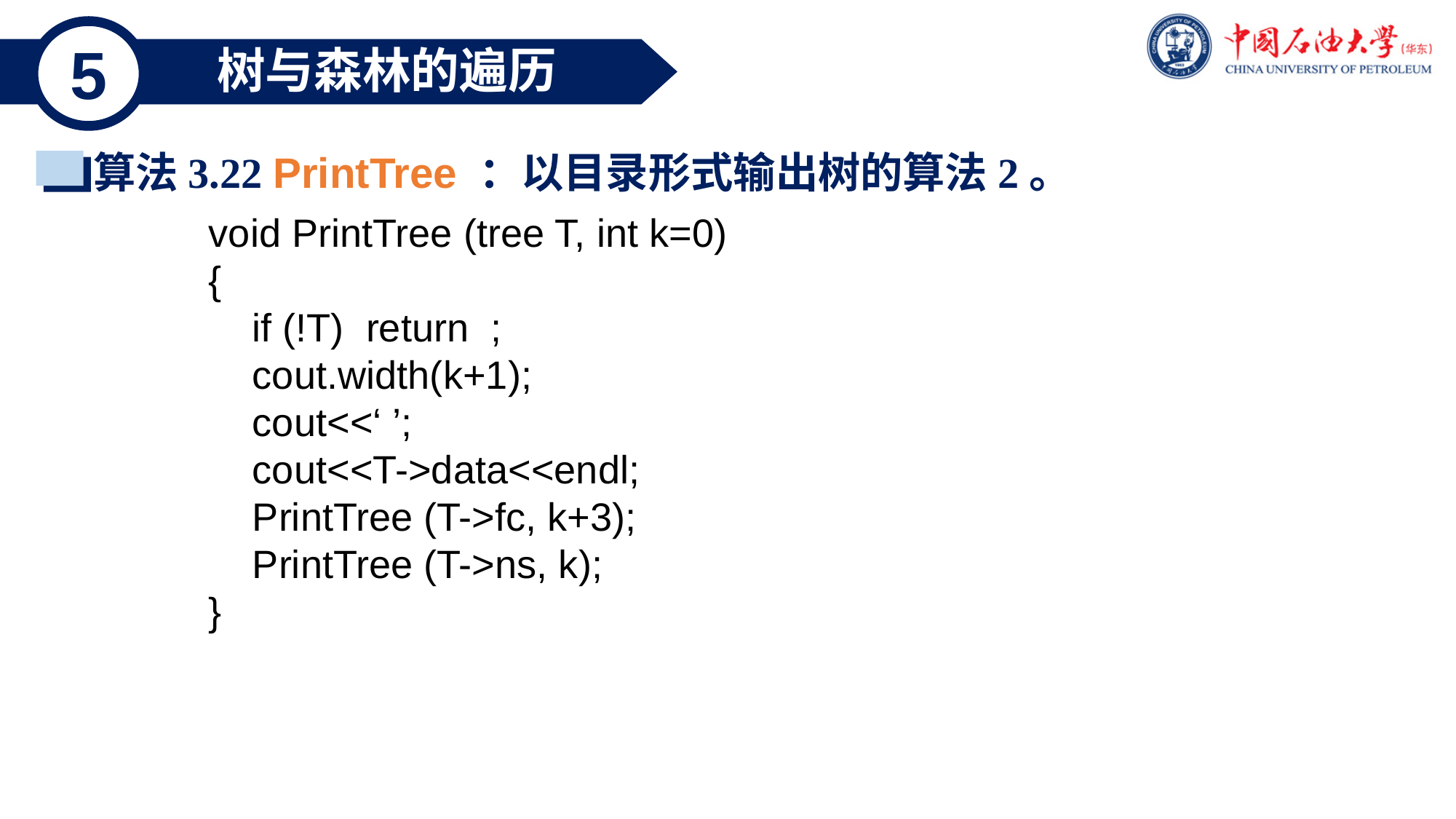

5
树与森林的遍历
算法3.22 PrintTree ：以目录形式输出树的算法2。

void PrintTree (tree T, int k=0)
{
    if (!T)  return  ;
    cout.width(k+1);
    cout<<‘ ’;
    cout<<T->data<<endl;
    PrintTree (T->fc, k+3);
    PrintTree (T->ns, k);
}